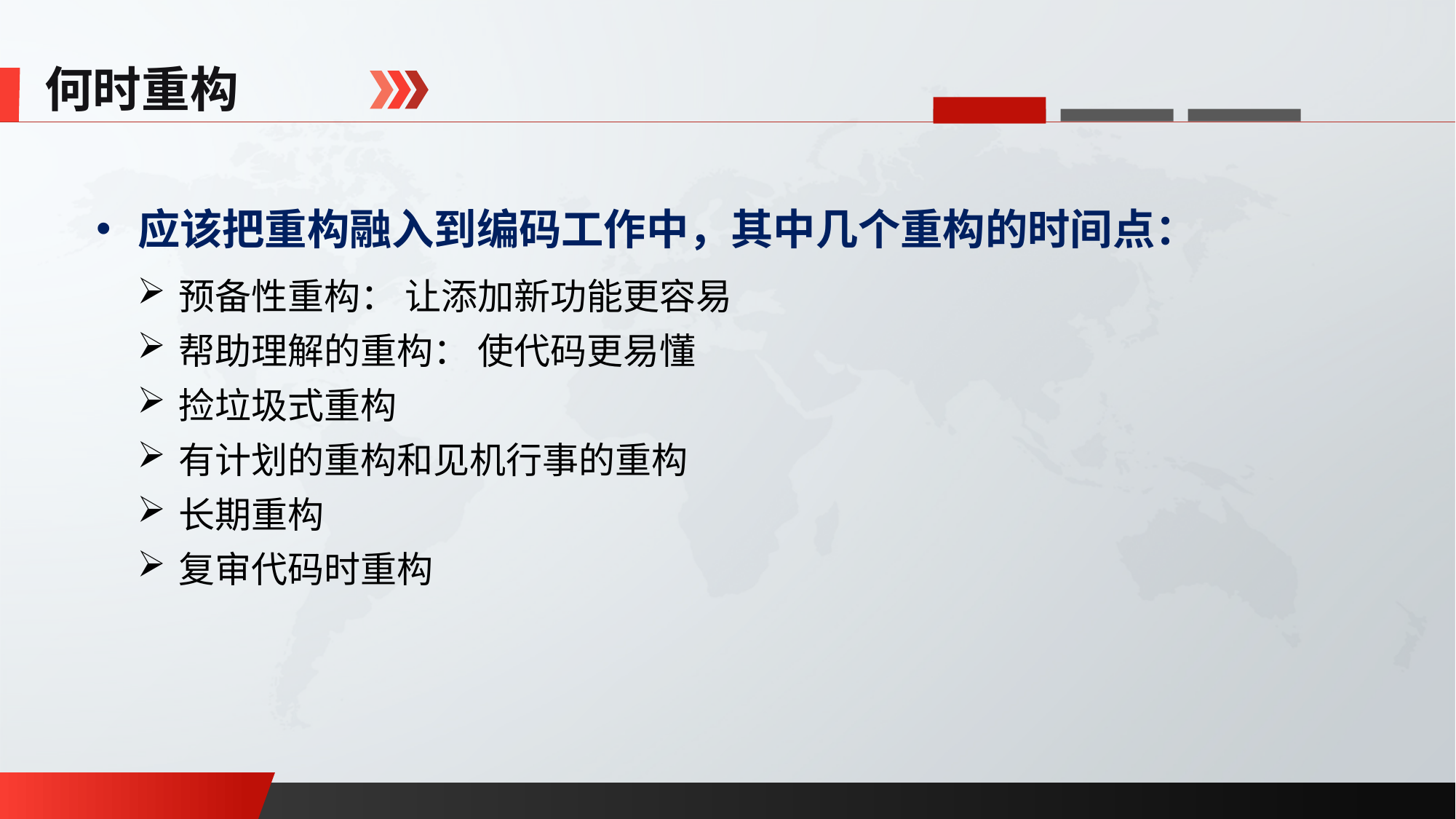

何时重构

应该把重构融入到编码工作中，其中几个重构的时间点：
预备性重构： 让添加新功能更容易
帮助理解的重构： 使代码更易懂
捡垃圾式重构
有计划的重构和见机行事的重构
长期重构
复审代码时重构